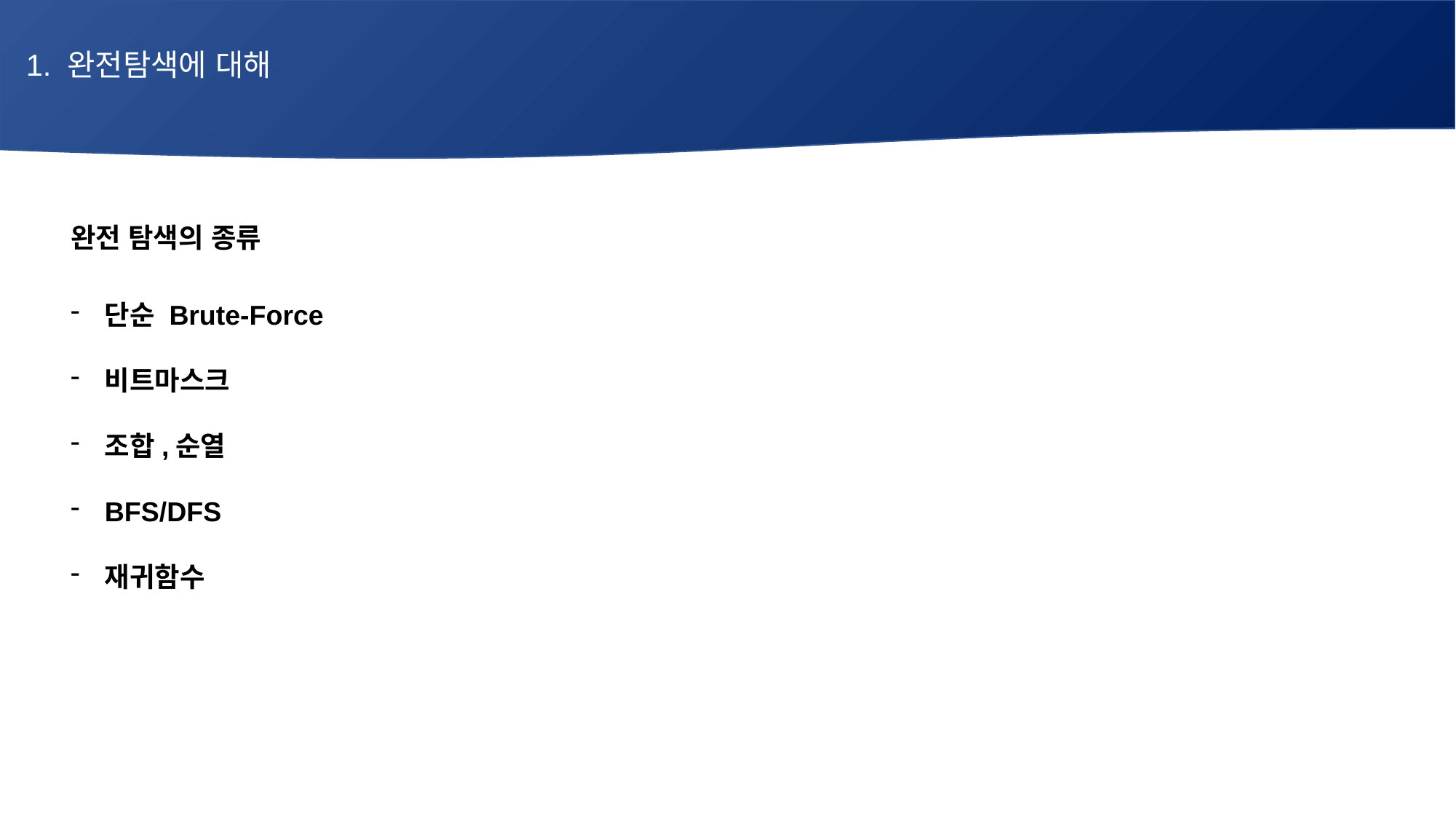

1. 완전탐색에 대해
# 매주 1 과제 LV2
완전 탐색의 종류

단순 Brute-Force

비트마스크

조합,순열

BFS/DFS

재귀함수